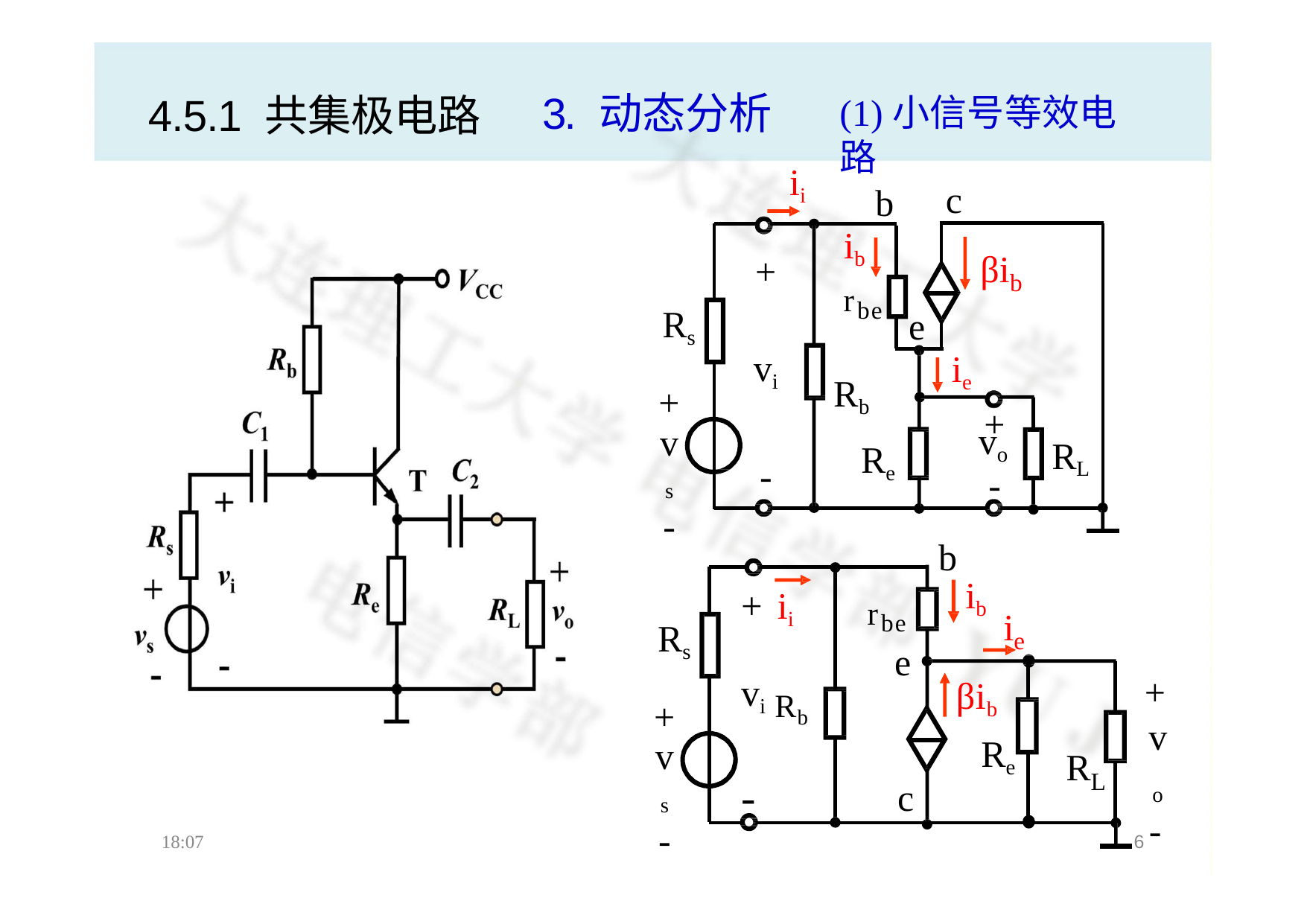

# 3. 动态分析
4.5.1 共集极电路
(1)小信号等效电路
ii
c
b

ib

βi
+

b

rbe

Rs
+
vs
-
e

vi
ie

Rb
Re

+

vo
-

RL
-

b
+ ii  vi  Rb

ib

rbe
i

Rs
+
vs
-
e
e

+
vo
-
βib
Re

R

6

L
-
c

18:07